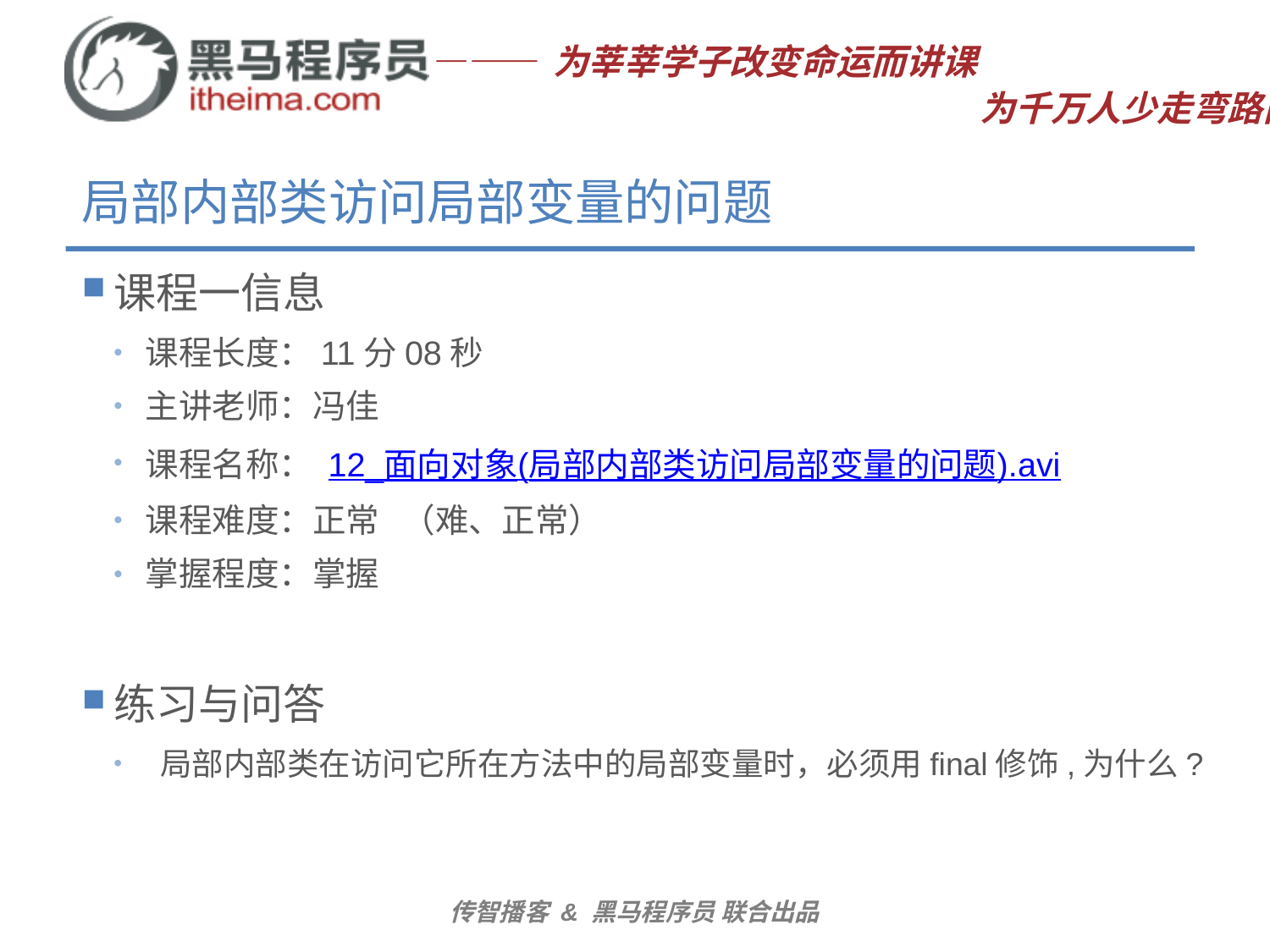

# 局部内部类访问局部变量的问题
课程一信息
课程长度：11分08秒
主讲老师：冯佳
课程名称： 12_面向对象(局部内部类访问局部变量的问题).avi
课程难度：正常   （难、正常）
掌握程度：掌握

练习与问答
 局部内部类在访问它所在方法中的局部变量时，必须用final修饰,为什么?